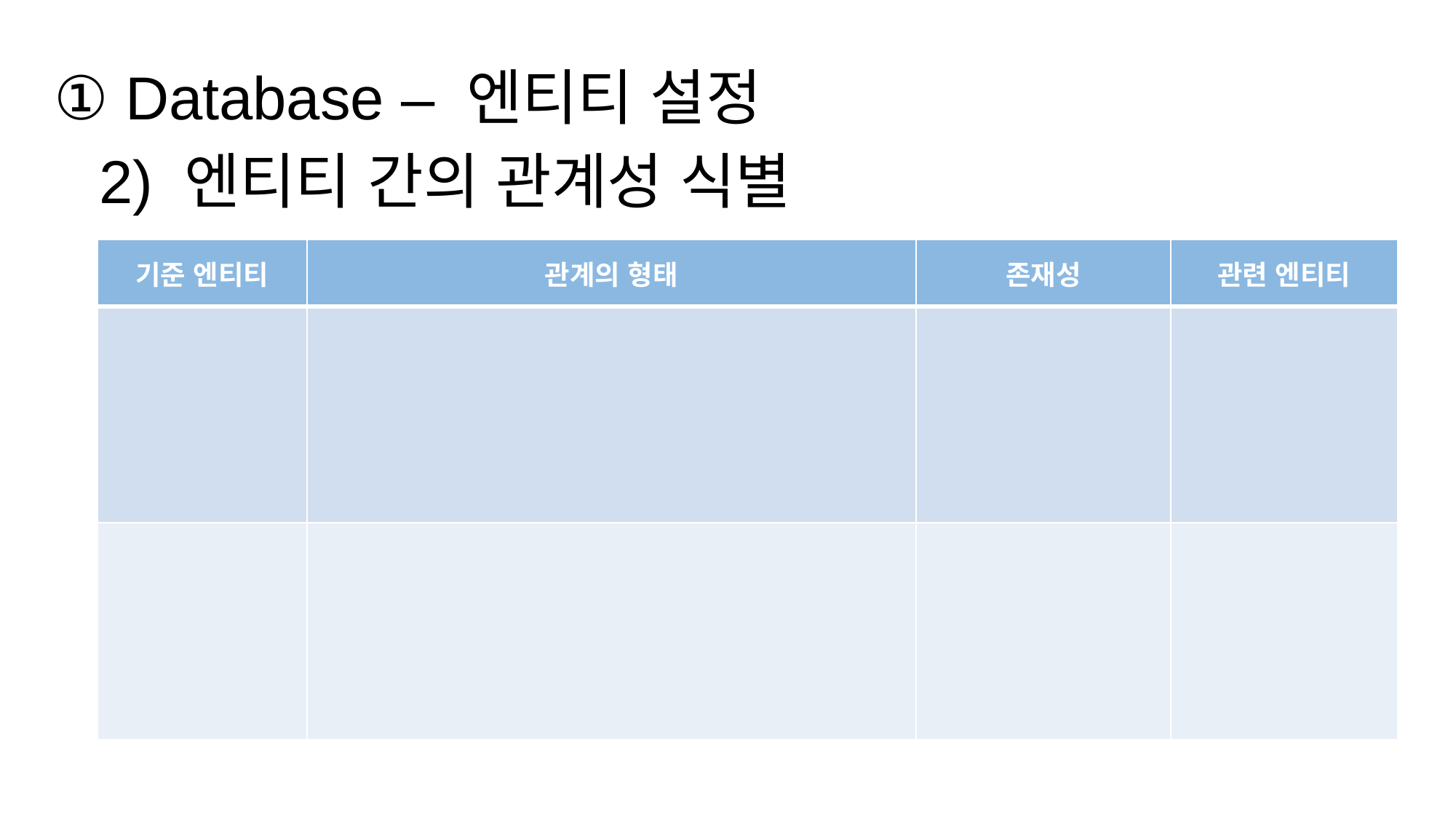

① Database – 엔티티 설정
2) 엔티티 간의 관계성 식별
| 기준 엔티티 | 관계의 형태 | 존재성 | 관련 엔티티 |
| --- | --- | --- | --- |
|  |  |  |  |
|  |  |  |  |